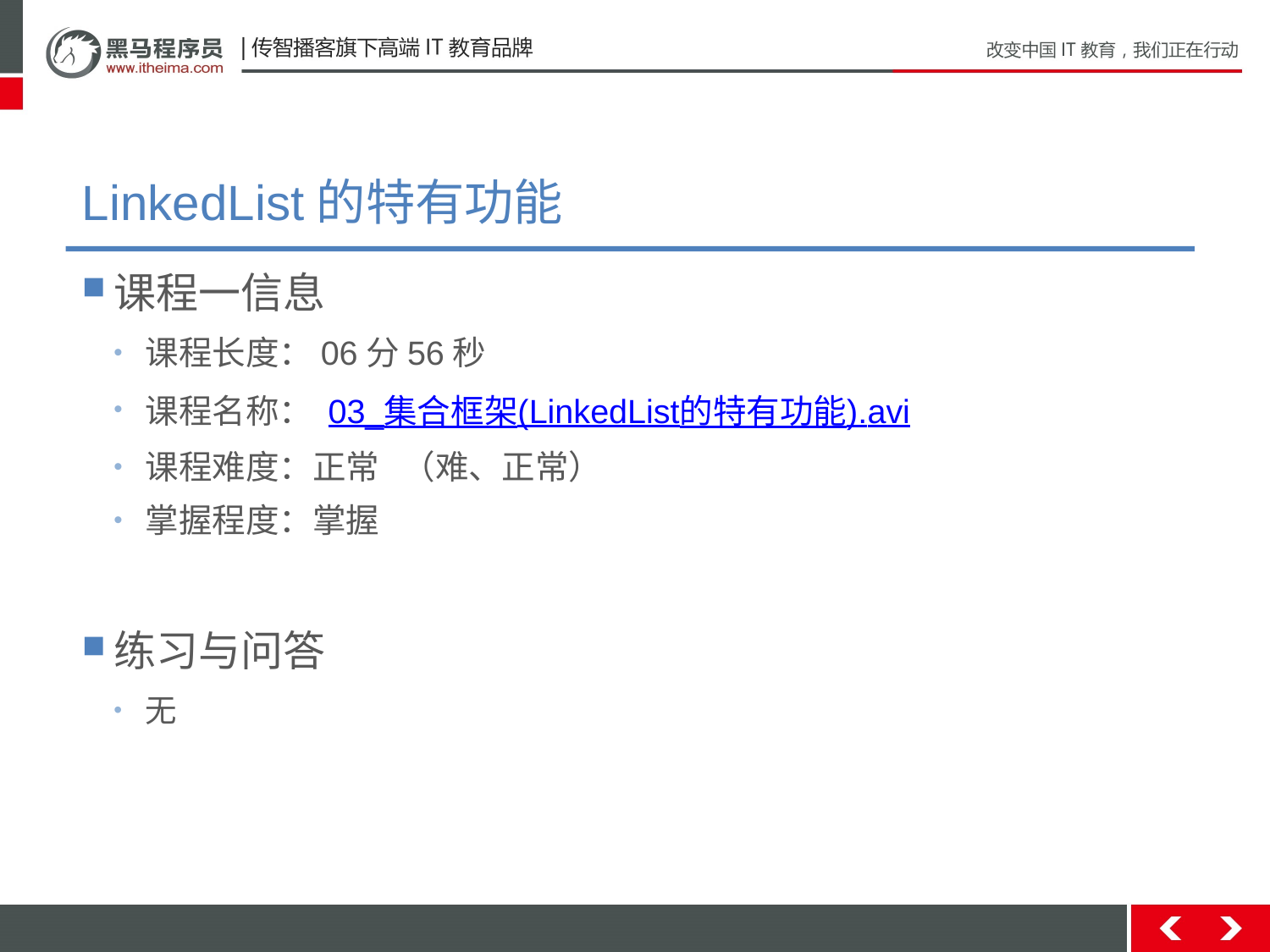

# LinkedList的特有功能
课程一信息
课程长度：06分56秒
课程名称： 03_集合框架(LinkedList的特有功能).avi
课程难度：正常   （难、正常）
掌握程度：掌握

练习与问答
无